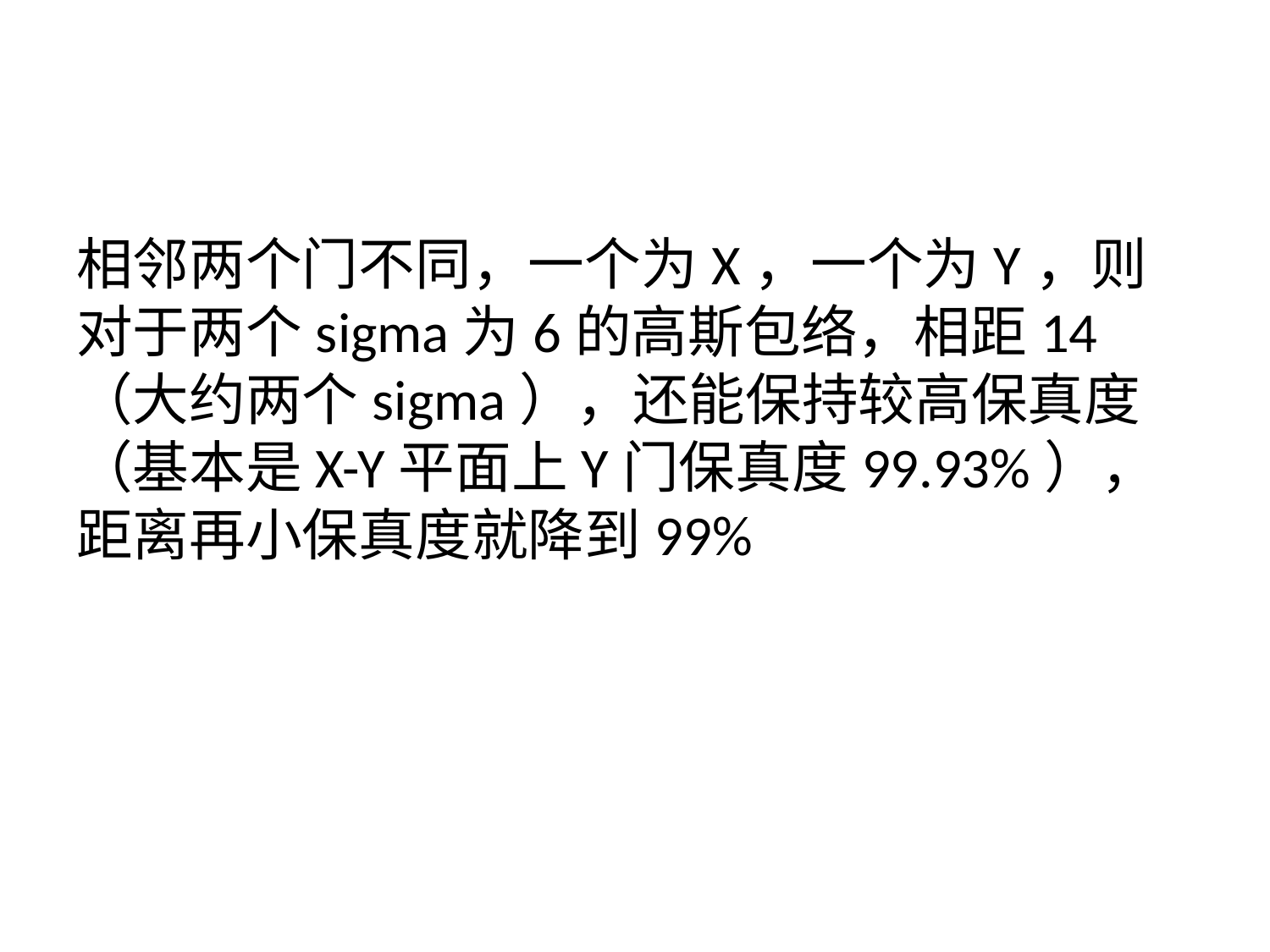

#
相邻两个门不同，一个为X，一个为Y，则对于两个sigma为6的高斯包络，相距14（大约两个sigma），还能保持较高保真度（基本是X-Y平面上Y门保真度99.93%），距离再小保真度就降到99%